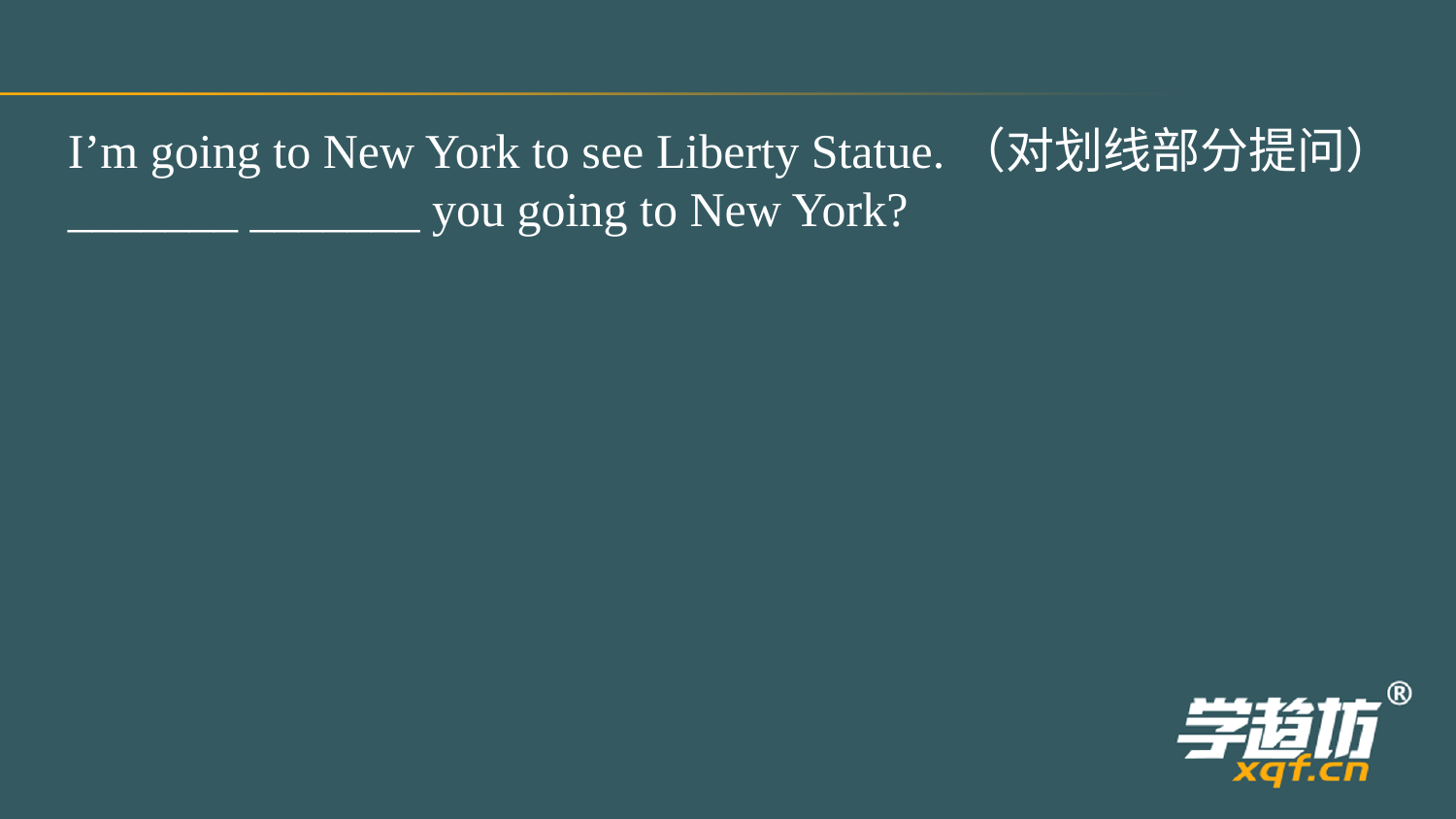

I’m going to New York to see Liberty Statue.（对划线部分提问）
_______ _______ you going to New York?